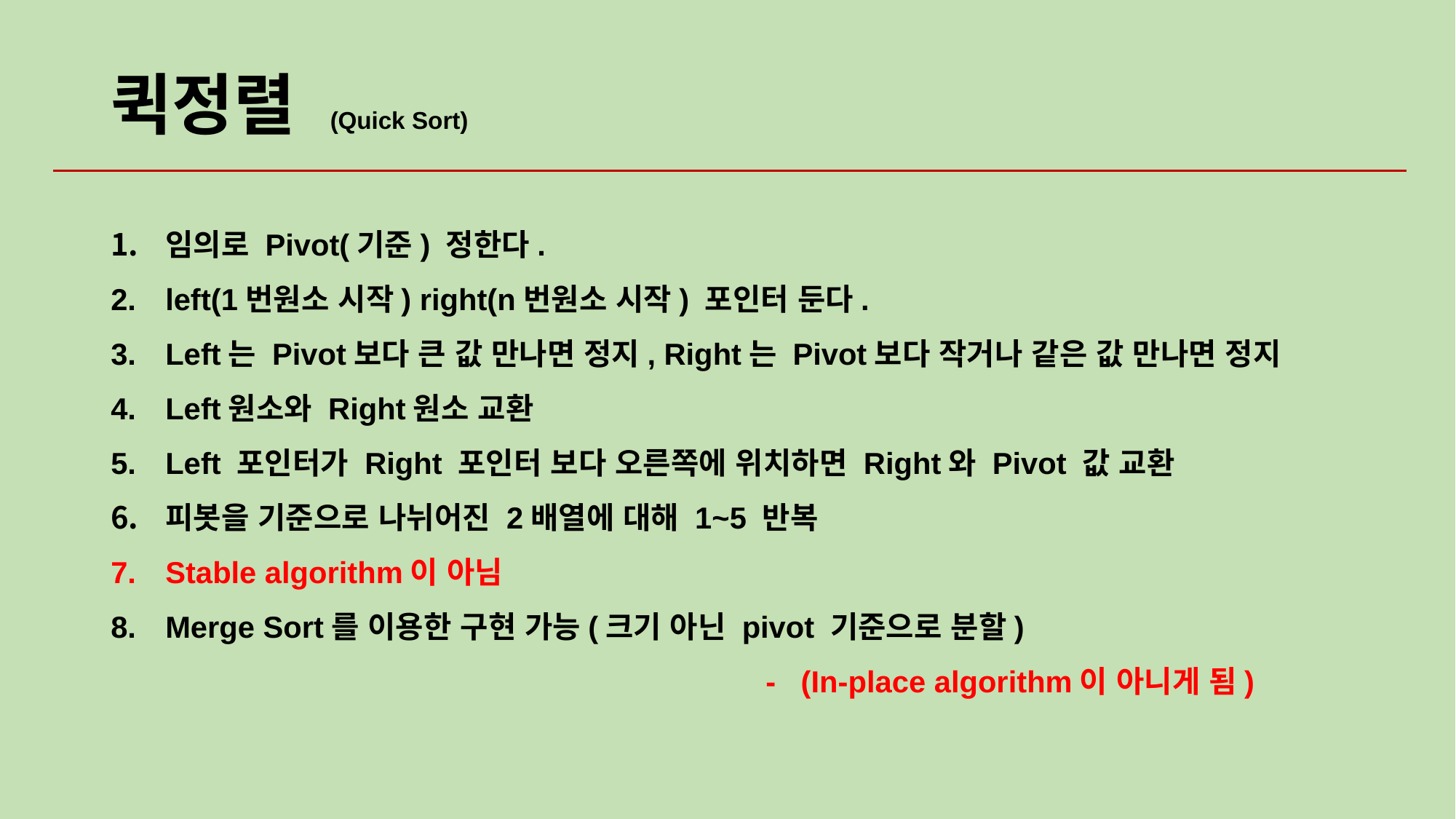

# 퀵정렬 (Quick Sort)
임의로 Pivot(기준) 정한다.
left(1번원소 시작) right(n번원소 시작) 포인터 둔다.
Left는 Pivot보다 큰 값 만나면 정지, Right는 Pivot보다 작거나 같은 값 만나면 정지
Left원소와 Right원소 교환
Left 포인터가 Right 포인터 보다 오른쪽에 위치하면 Right와 Pivot 값 교환
피봇을 기준으로 나뉘어진 2배열에 대해 1~5 반복
Stable algorithm이 아님
Merge Sort를 이용한 구현 가능(크기 아닌 pivot 기준으로 분할)
						-   (In-place algorithm이 아니게 됨)